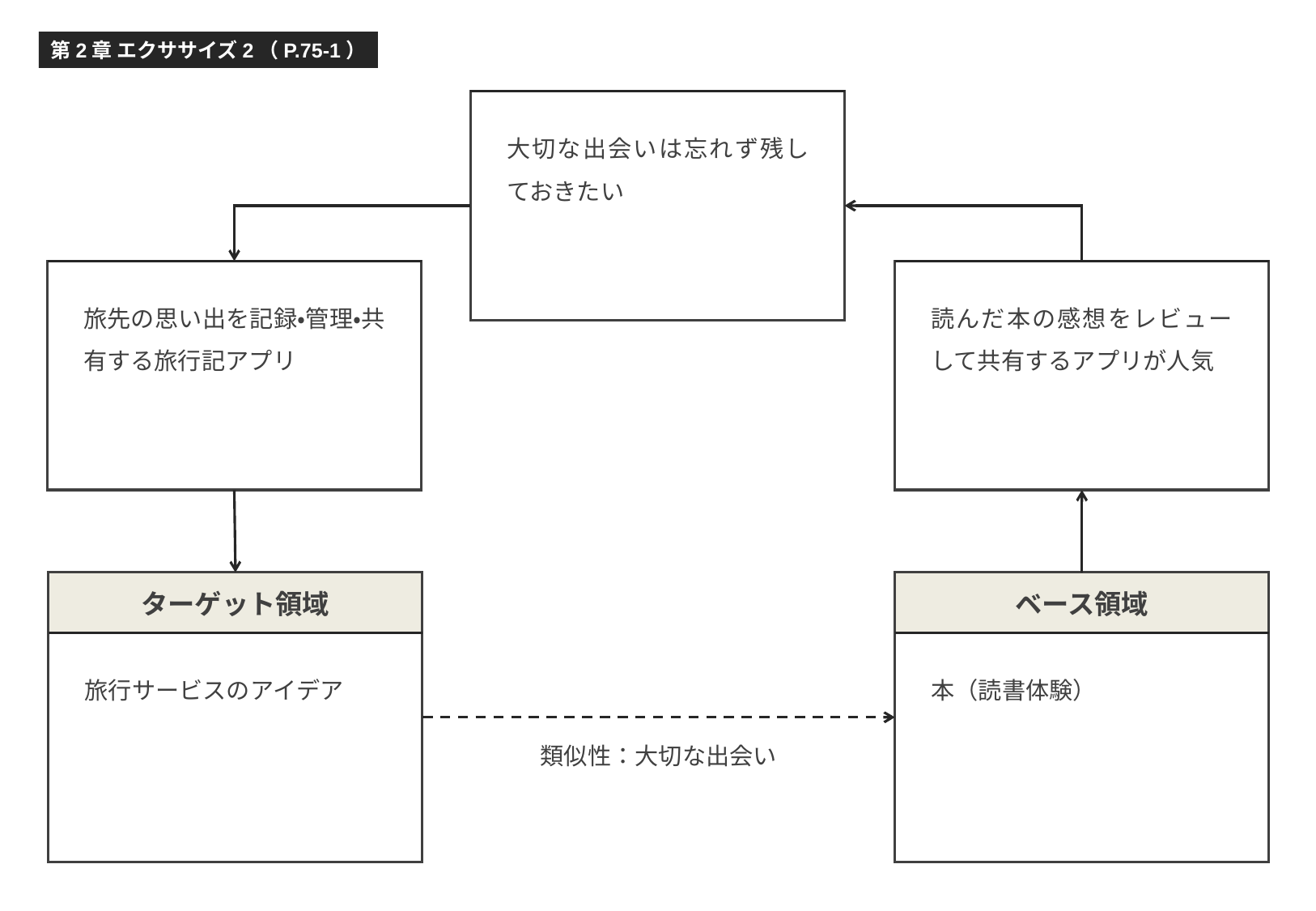

第2章 エクササイズ2（P.75-1）

大切な出会いは忘れず残しておきたい

旅先の思い出を記録・管理・共有する旅行記アプリ

読んだ本の感想をレビューして共有するアプリが人気

ターゲット領域
旅行サービスのアイデア

ベース領域
本（読書体験）
類似性：大切な出会い